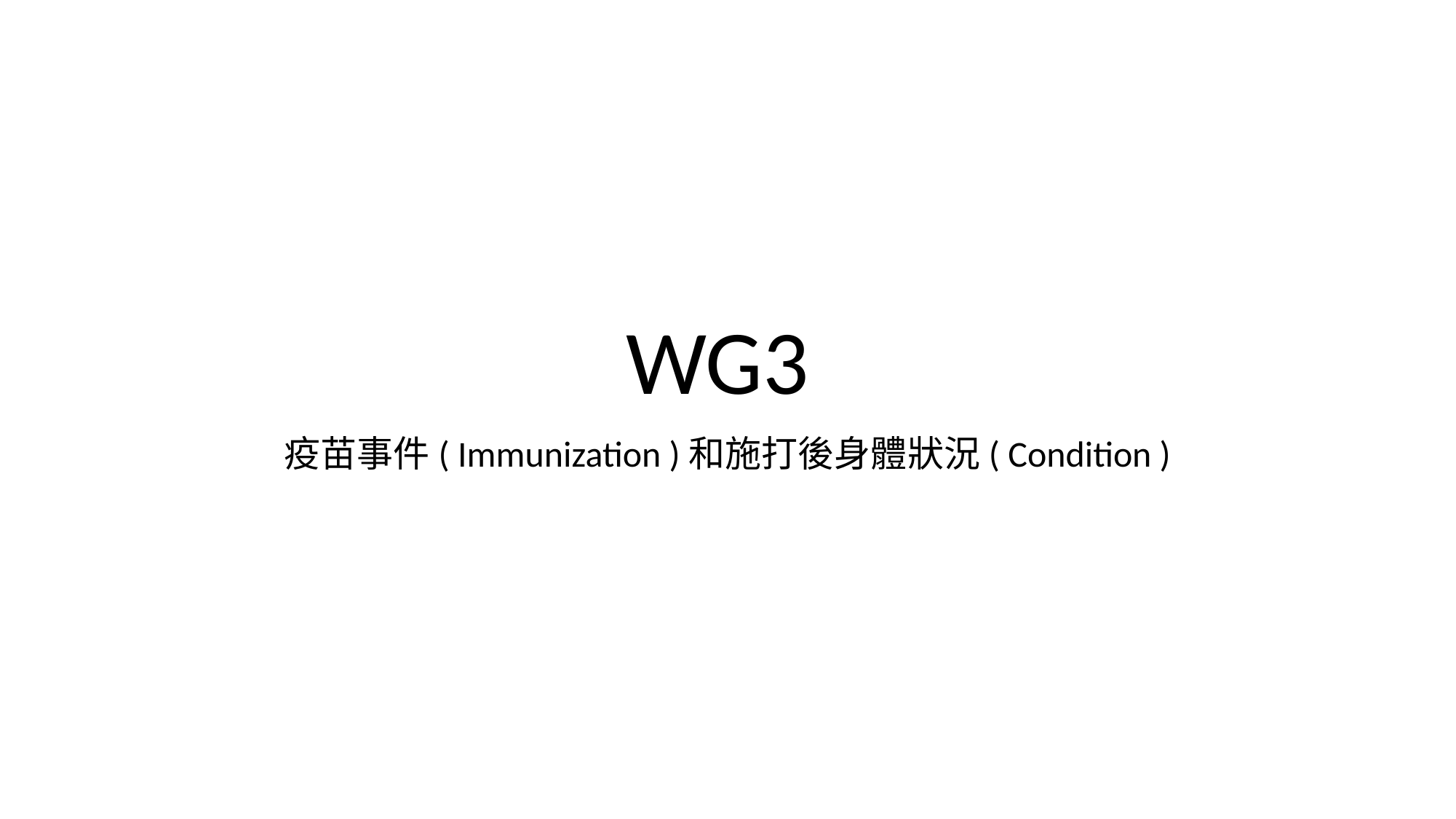

# WG3
疫苗事件( Immunization )和施打後身體狀況( Condition )